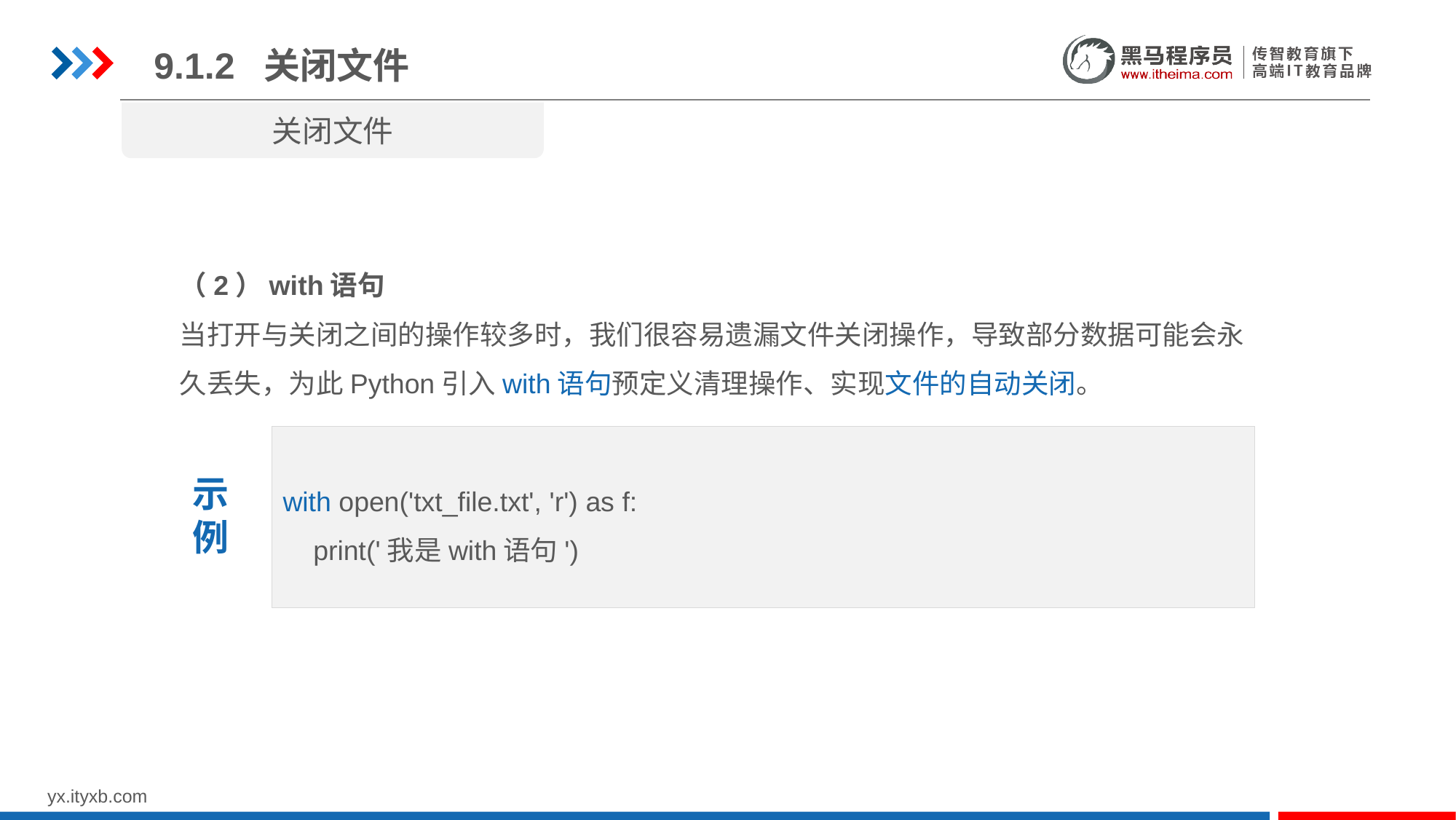

9.1.2  关闭文件

关闭文件
（2）with语句
当打开与关闭之间的操作较多时，我们很容易遗漏文件关闭操作，导致部分数据可能会永久丢失，为此Python引入with语句预定义清理操作、实现文件的自动关闭。
with open('txt_file.txt', 'r') as f:
    print('我是with语句')
示
例